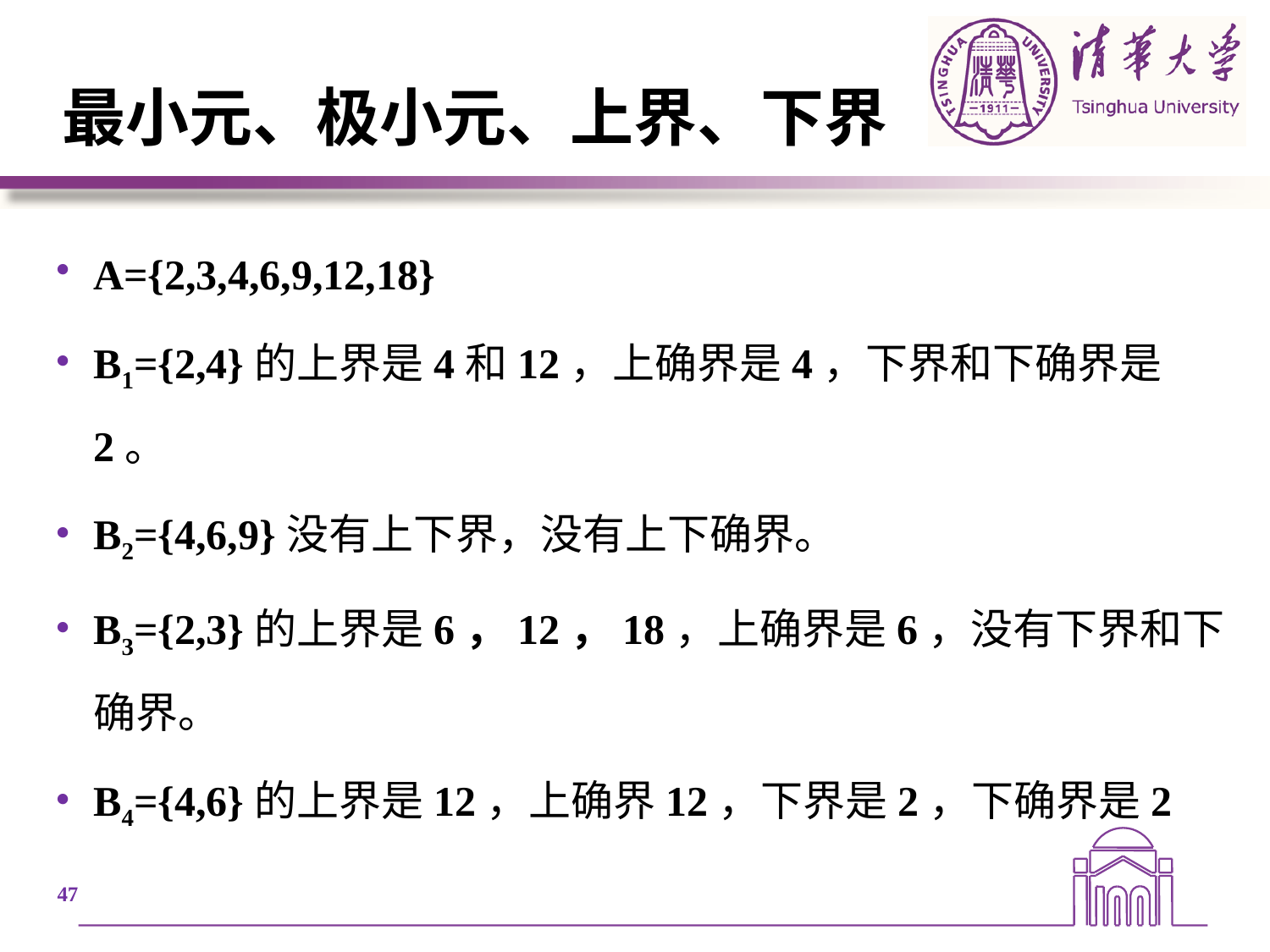

# 最小元、极小元、上界、下界
A={2,3,4,6,9,12,18}
B1={2,4}的上界是4和12，上确界是4，下界和下确界是2。
B2={4,6,9}没有上下界，没有上下确界。
B3={2,3}的上界是6，12，18，上确界是6，没有下界和下确界。
B4={4,6}的上界是12，上确界12，下界是2，下确界是2